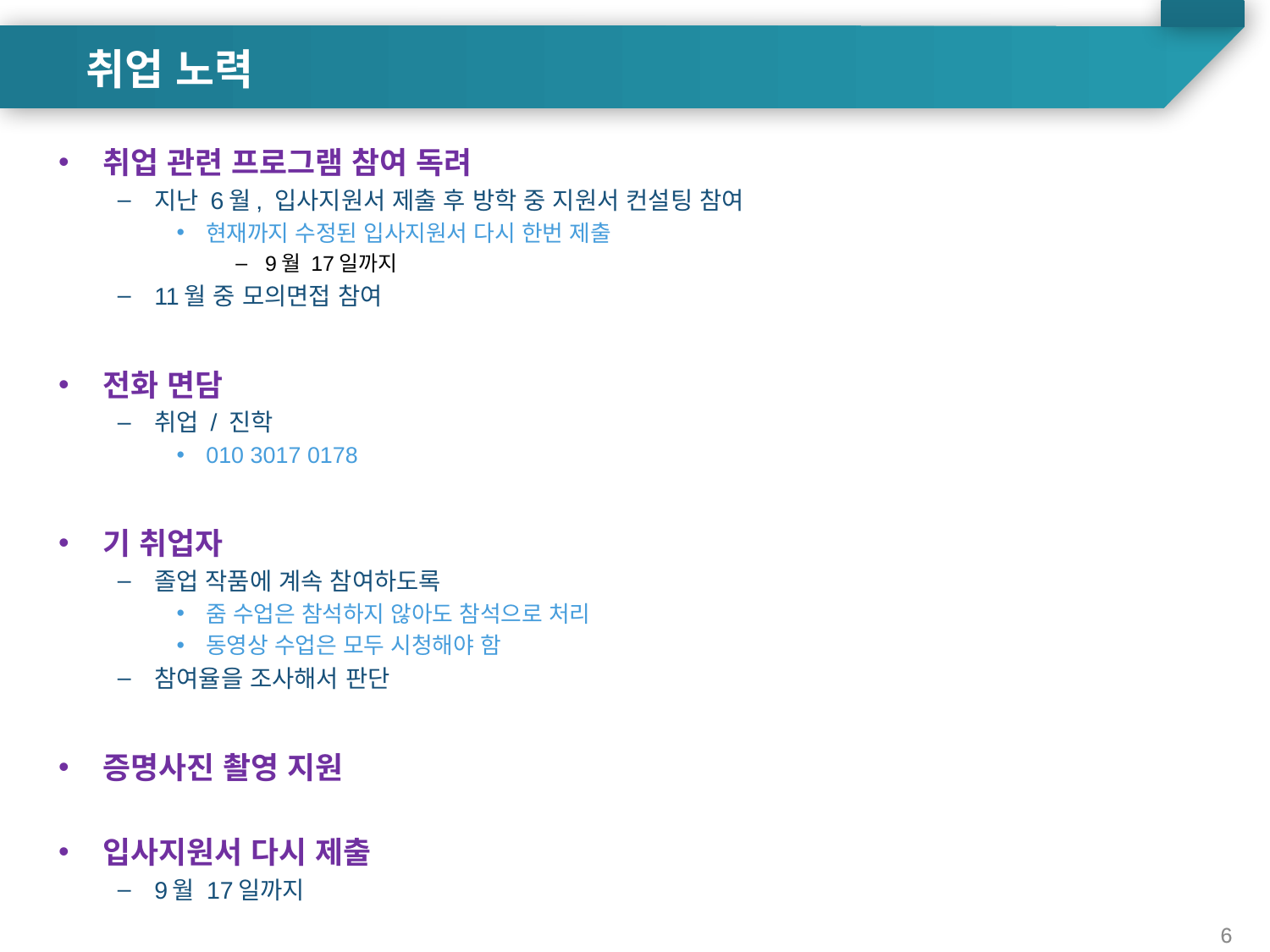

취업 노력
취업 관련 프로그램 참여 독려
지난 6월, 입사지원서 제출 후 방학 중 지원서 컨설팅 참여
현재까지 수정된 입사지원서 다시 한번 제출
9월 17일까지
11월 중 모의면접 참여

전화 면담
취업 / 진학
010 3017 0178

기 취업자
졸업 작품에 계속 참여하도록
줌 수업은 참석하지 않아도 참석으로 처리
동영상 수업은 모두 시청해야 함
참여율을 조사해서 판단

증명사진 촬영 지원

입사지원서 다시 제출
9월 17일까지
6